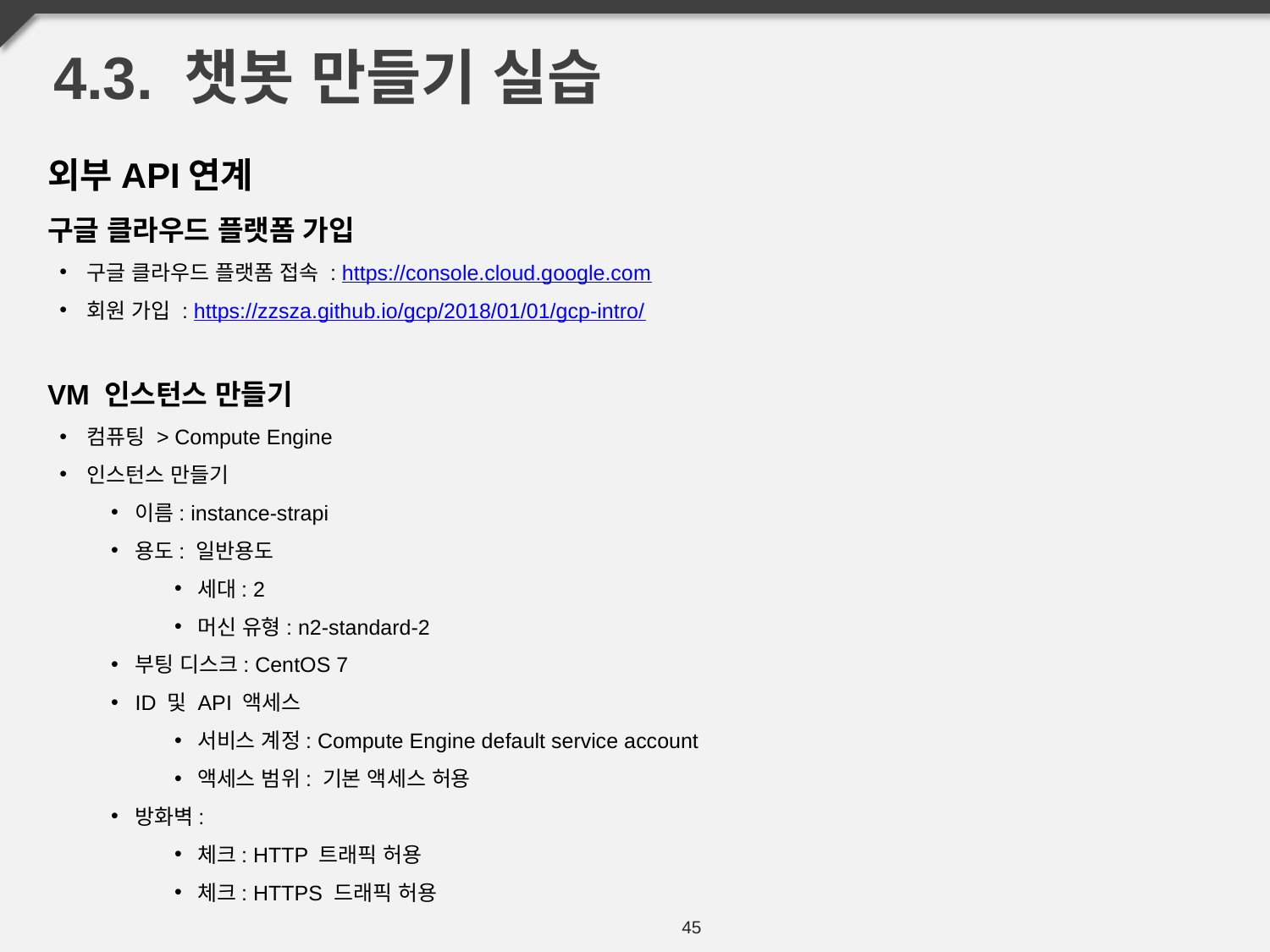

4.3. 챗봇 만들기 실습
외부API연계
구글 클라우드 플랫폼 가입
구글 클라우드 플랫폼 접속 : https://console.cloud.google.com
회원 가입 : https://zzsza.github.io/gcp/2018/01/01/gcp-intro/

VM 인스턴스 만들기
컴퓨팅 > Compute Engine
인스턴스 만들기
이름: instance-strapi
용도: 일반용도
세대: 2
머신 유형: n2-standard-2
부팅 디스크: CentOS 7
ID 및 API 액세스
서비스 계정: Compute Engine default service account
액세스 범위: 기본 액세스 허용
방화벽:
체크: HTTP 트래픽 허용
체크: HTTPS 드래픽 허용
45